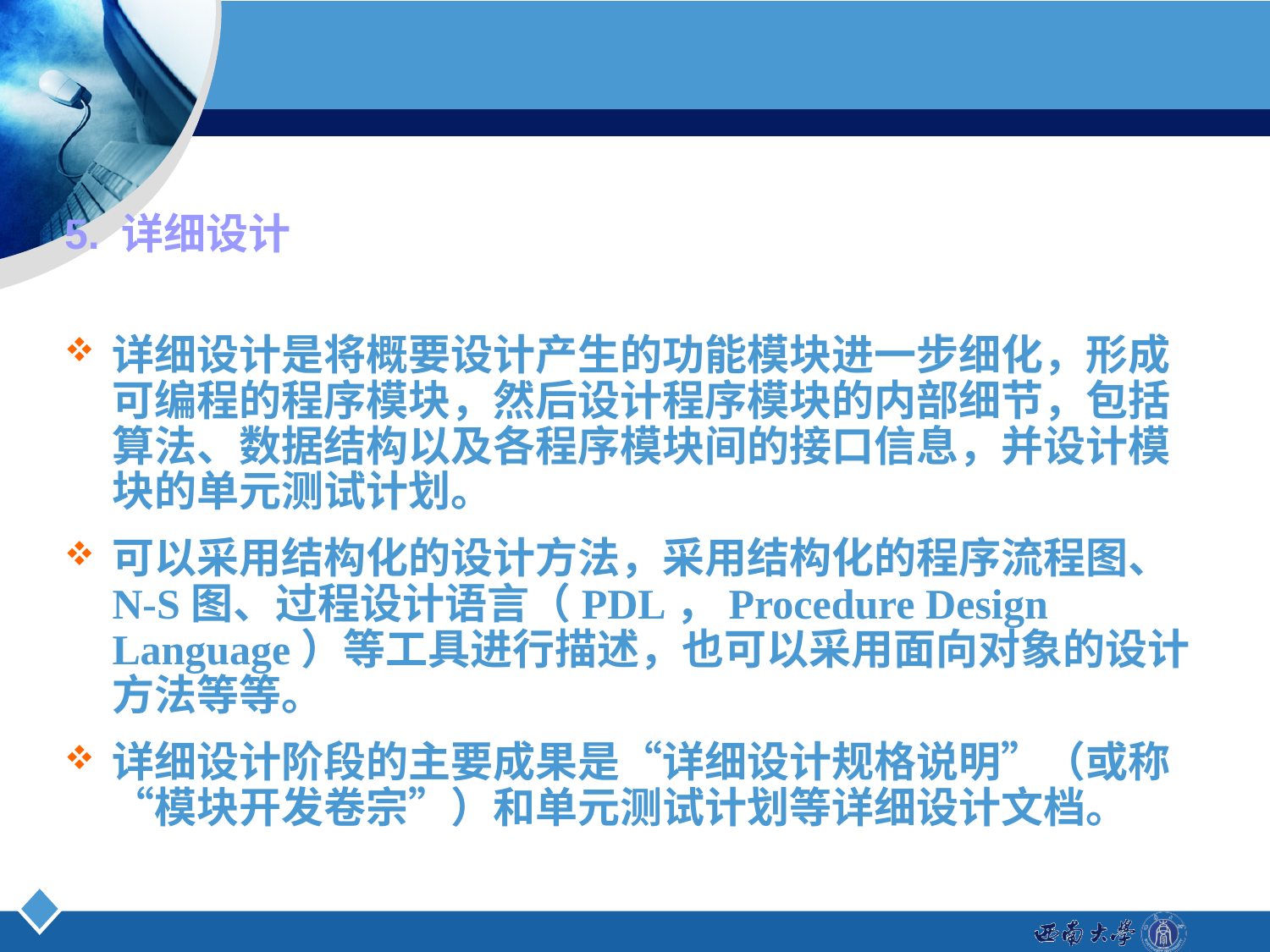

5. 详细设计

详细设计是将概要设计产生的功能模块进一步细化，形成可编程的程序模块，然后设计程序模块的内部细节，包括算法、数据结构以及各程序模块间的接口信息，并设计模块的单元测试计划。
可以采用结构化的设计方法，采用结构化的程序流程图、N-S图、过程设计语言（PDL，Procedure Design Language）等工具进行描述，也可以采用面向对象的设计方法等等。
详细设计阶段的主要成果是“详细设计规格说明”（或称“模块开发卷宗”）和单元测试计划等详细设计文档。